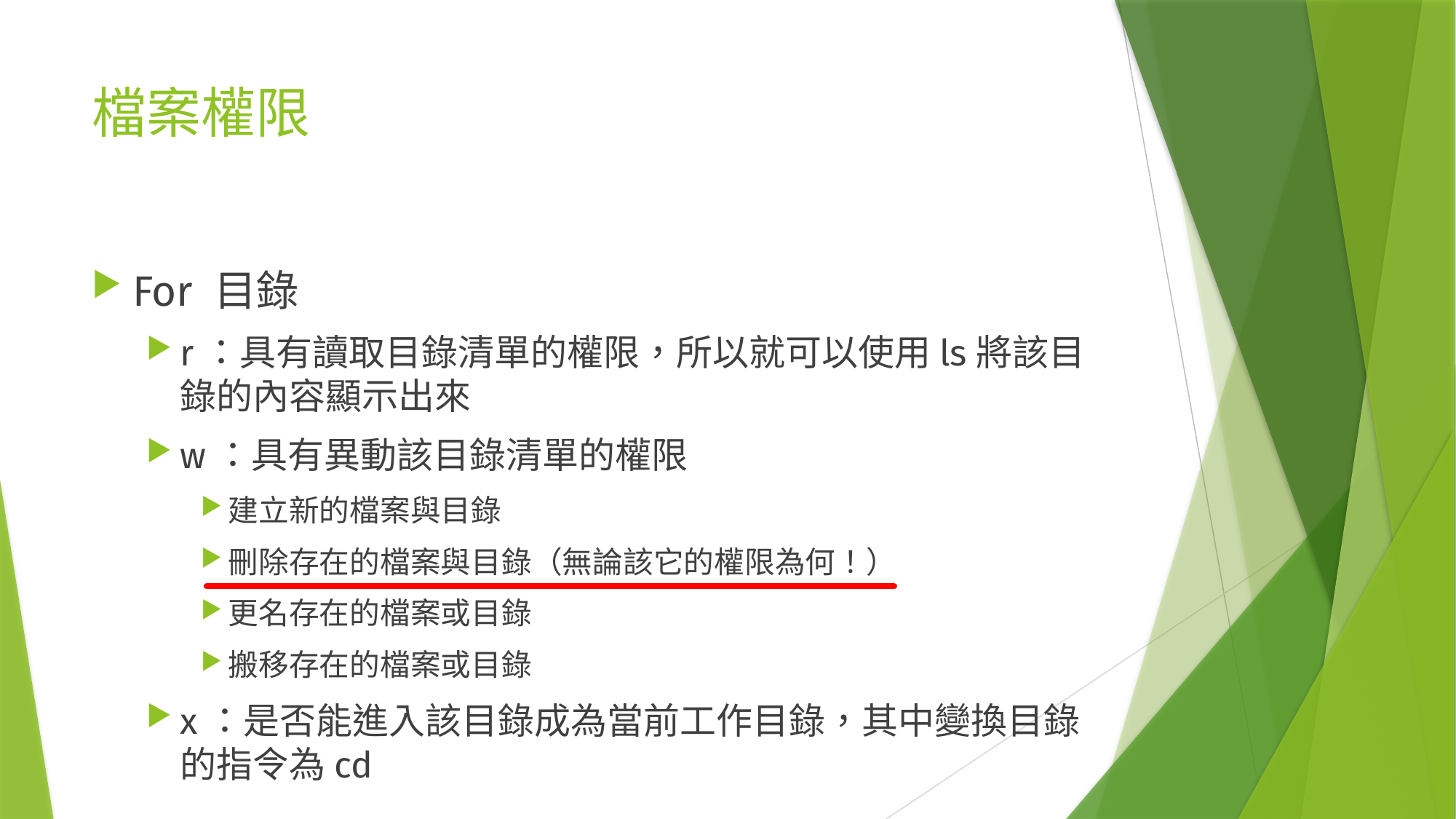

# 檔案權限
For 目錄
r：具有讀取目錄清單的權限，所以就可以使用ls將該目錄的內容顯示出來
w：具有異動該目錄清單的權限
建立新的檔案與目錄
刪除存在的檔案與目錄（無論該它的權限為何！）
更名存在的檔案或目錄
搬移存在的檔案或目錄
x：是否能進入該目錄成為當前工作目錄，其中變換目錄的指令為cd